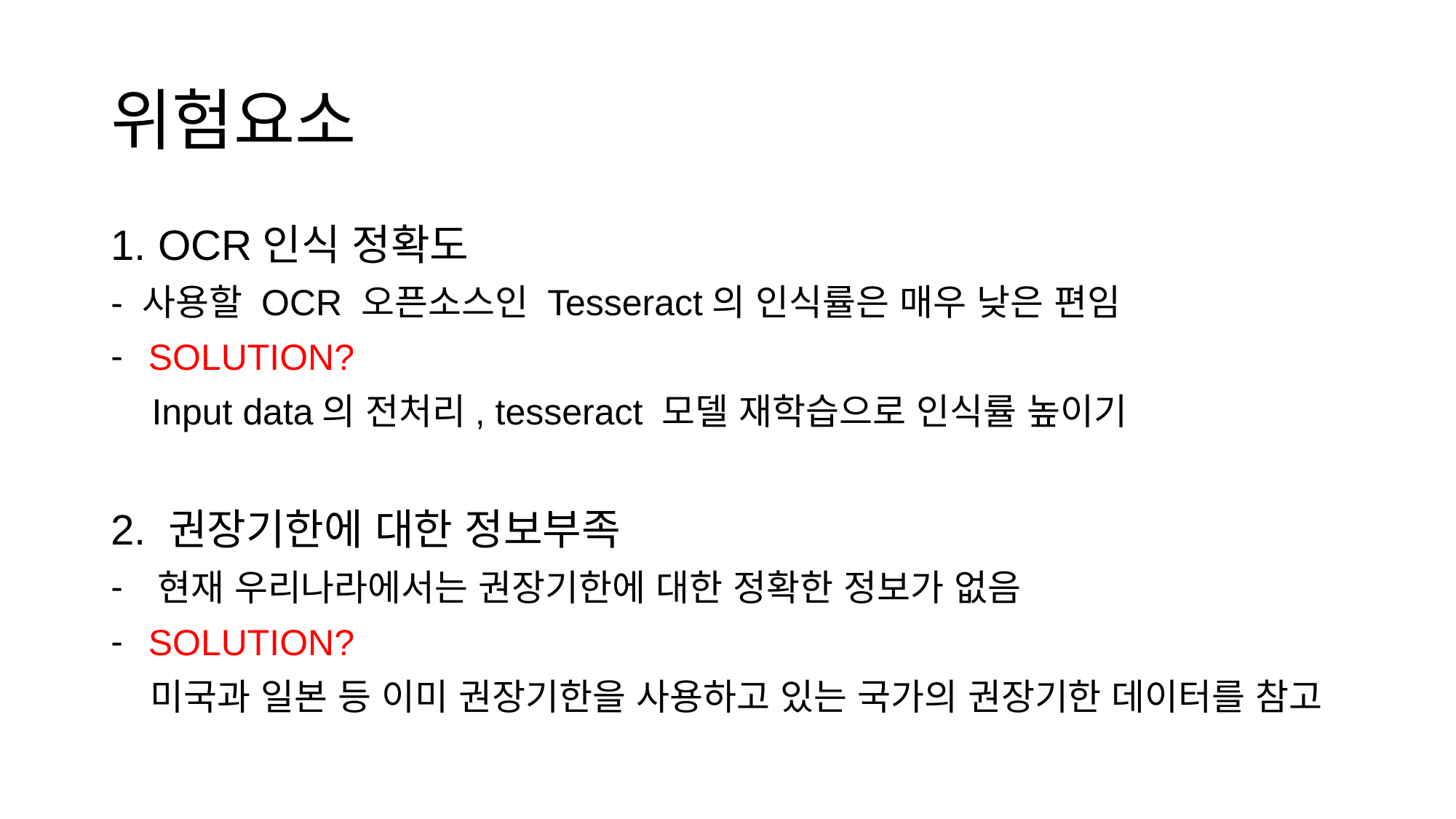

# 위험요소
1. OCR인식 정확도
- 사용할 OCR 오픈소스인 Tesseract의 인식률은 매우 낮은 편임
 SOLUTION?
    Input data의 전처리, tesseract 모델 재학습으로 인식률 높이기

2. 권장기한에 대한 정보부족
 현재 우리나라에서는 권장기한에 대한 정확한 정보가 없음
 SOLUTION?
   미국과 일본 등 이미 권장기한을 사용하고 있는 국가의 권장기한 데이터를 참고